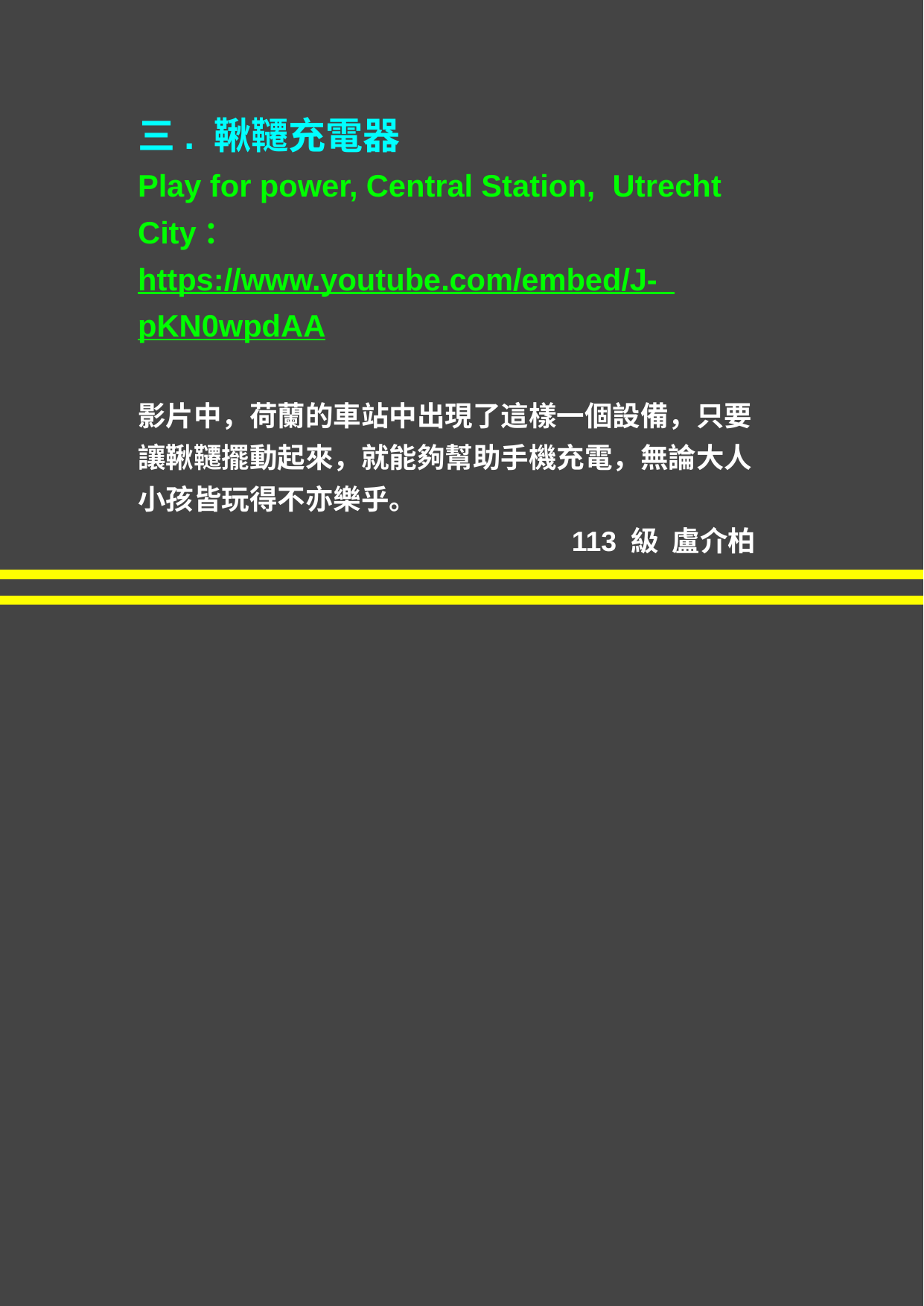

三.	鞦韆充電器
Play for power, Central Station,  Utrecht City：  https://www.youtube.com/embed/J-  pKN0wpdAA

影片中，荷蘭的車站中出現了這樣一個設備，只要讓鞦韆擺動起來，就能夠幫助手機充電，無論大人小孩皆玩得不亦樂乎。
113 級 盧介柏